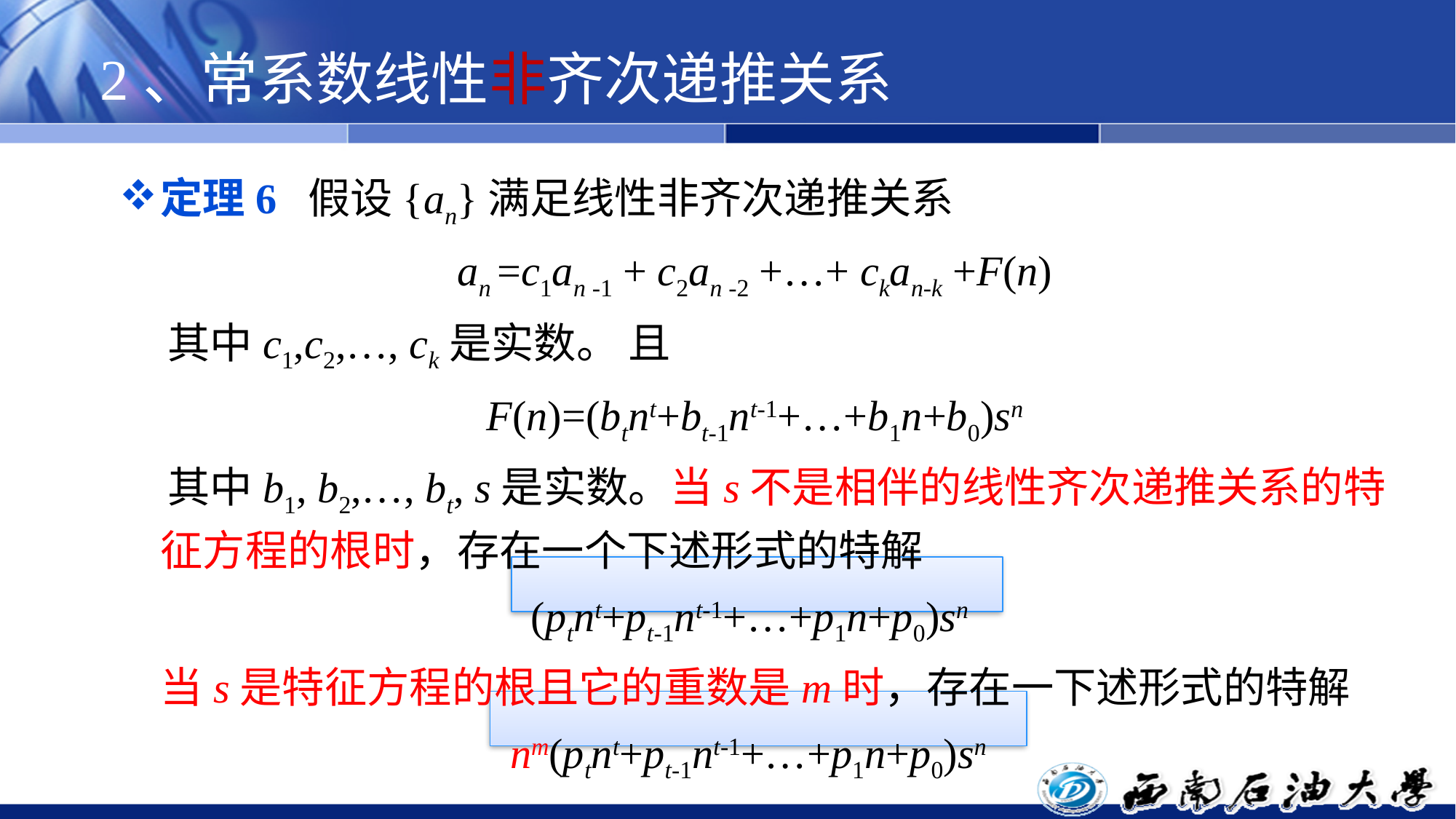

# 2、常系数线性非齐次递推关系
定理6  假设{an}满足线性非齐次递推关系
an =c1an -1 + c2an -2 +…+ ckan-k +F(n)
    其中c1,c2,…, ck是实数。 且
F(n)=(btnt+bt-1nt-1+…+b1n+b0)sn
    其中b1, b2,…, bt, s是实数。当s不是相伴的线性齐次递推关系的特征方程的根时，存在一个下述形式的特解
                                       (ptnt+pt-1nt-1+…+p1n+p0)sn
	当s是特征方程的根且它的重数是m时，存在一下述形式的特解
                                     nm(ptnt+pt-1nt-1+…+p1n+p0)sn